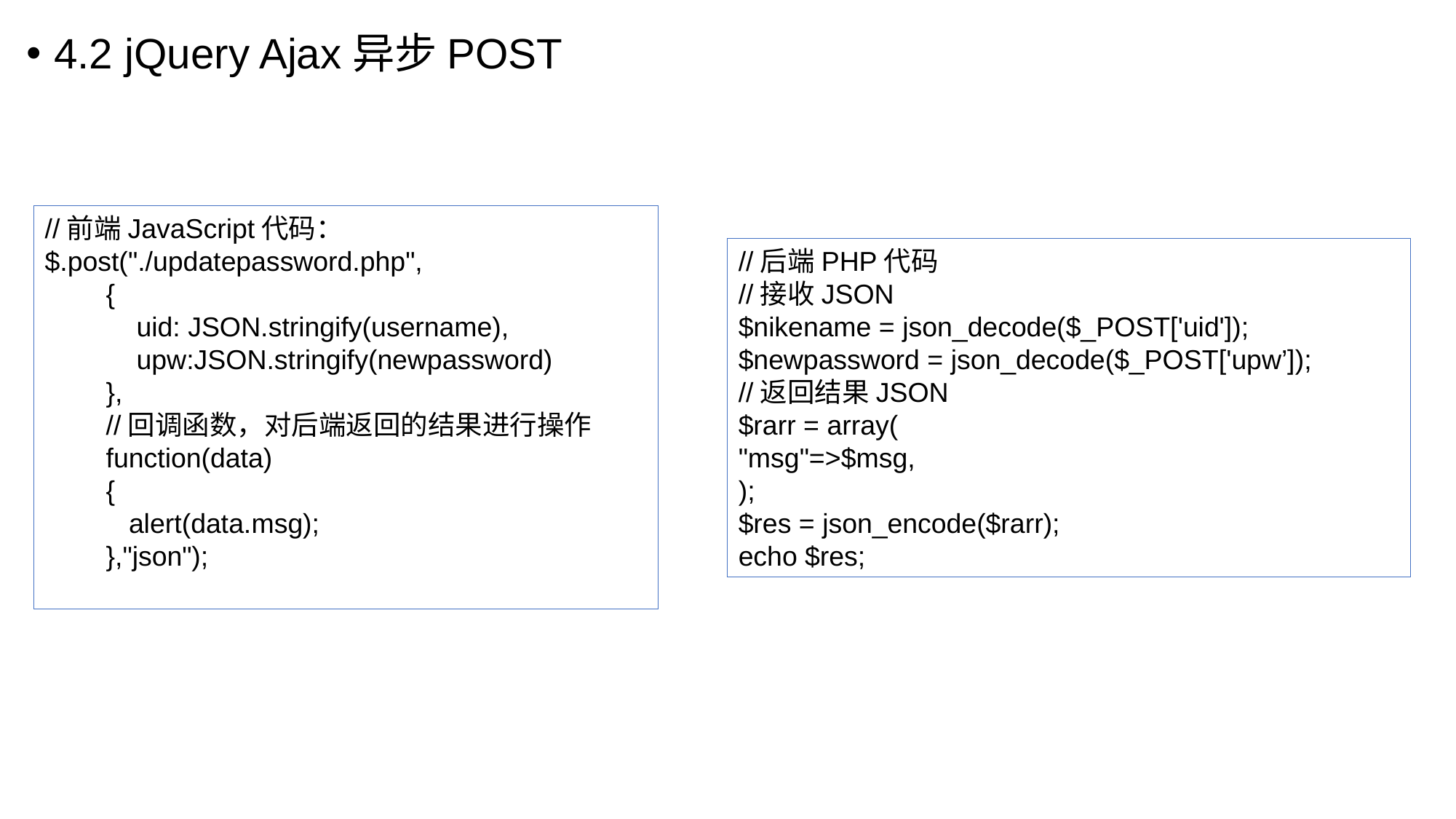

4.2 jQuery Ajax异步POST
//前端JavaScript代码：
$.post("./updatepassword.php",
        {
            uid: JSON.stringify(username),
            upw:JSON.stringify(newpassword)
        },
        //回调函数，对后端返回的结果进行操作
        function(data)
        {
           alert(data.msg);
        },"json");

//后端PHP代码
//接收JSON
$nikename = json_decode($_POST['uid']);
$newpassword = json_decode($_POST['upw’]);
//返回结果JSON
$rarr = array(
"msg"=>$msg,
);
$res = json_encode($rarr);
echo $res;